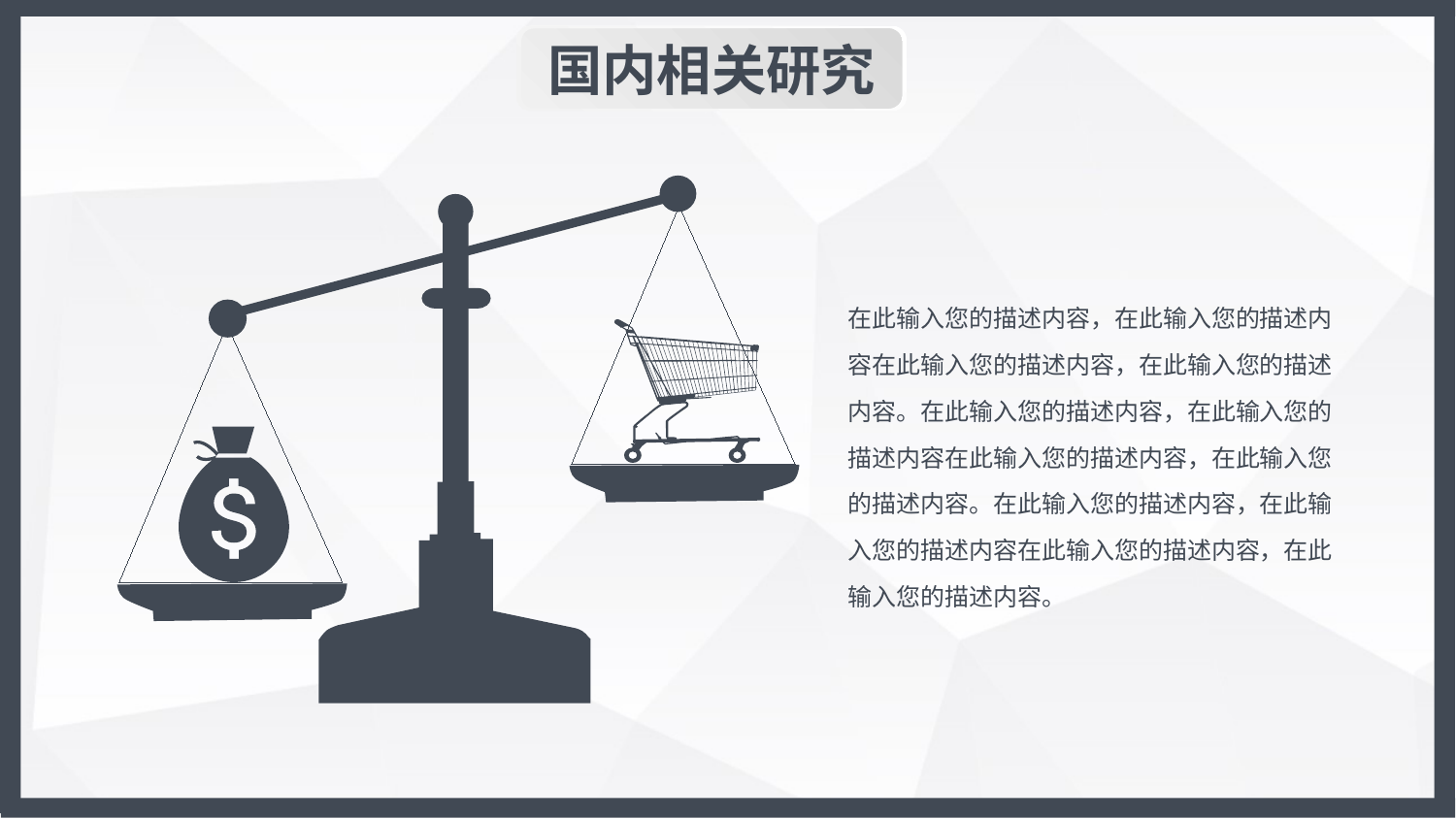

国内相关研究

在此输入您的描述内容，在此输入您的描述内容在此输入您的描述内容，在此输入您的描述内容。在此输入您的描述内容，在此输入您的描述内容在此输入您的描述内容，在此输入您的描述内容。在此输入您的描述内容，在此输入您的描述内容在此输入您的描述内容，在此输入您的描述内容。